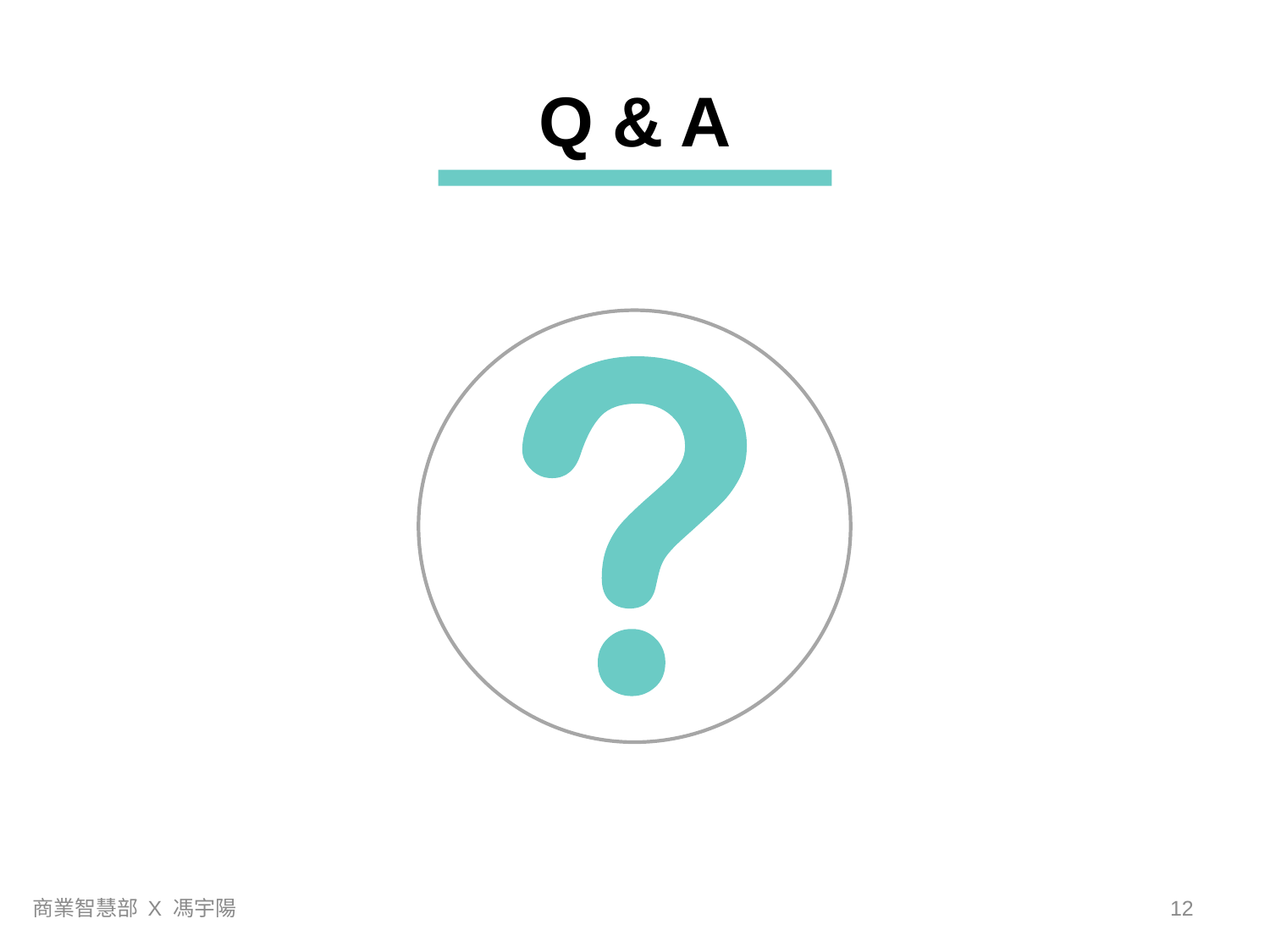

Q & A

商業智慧部 X 馮宇陽
12